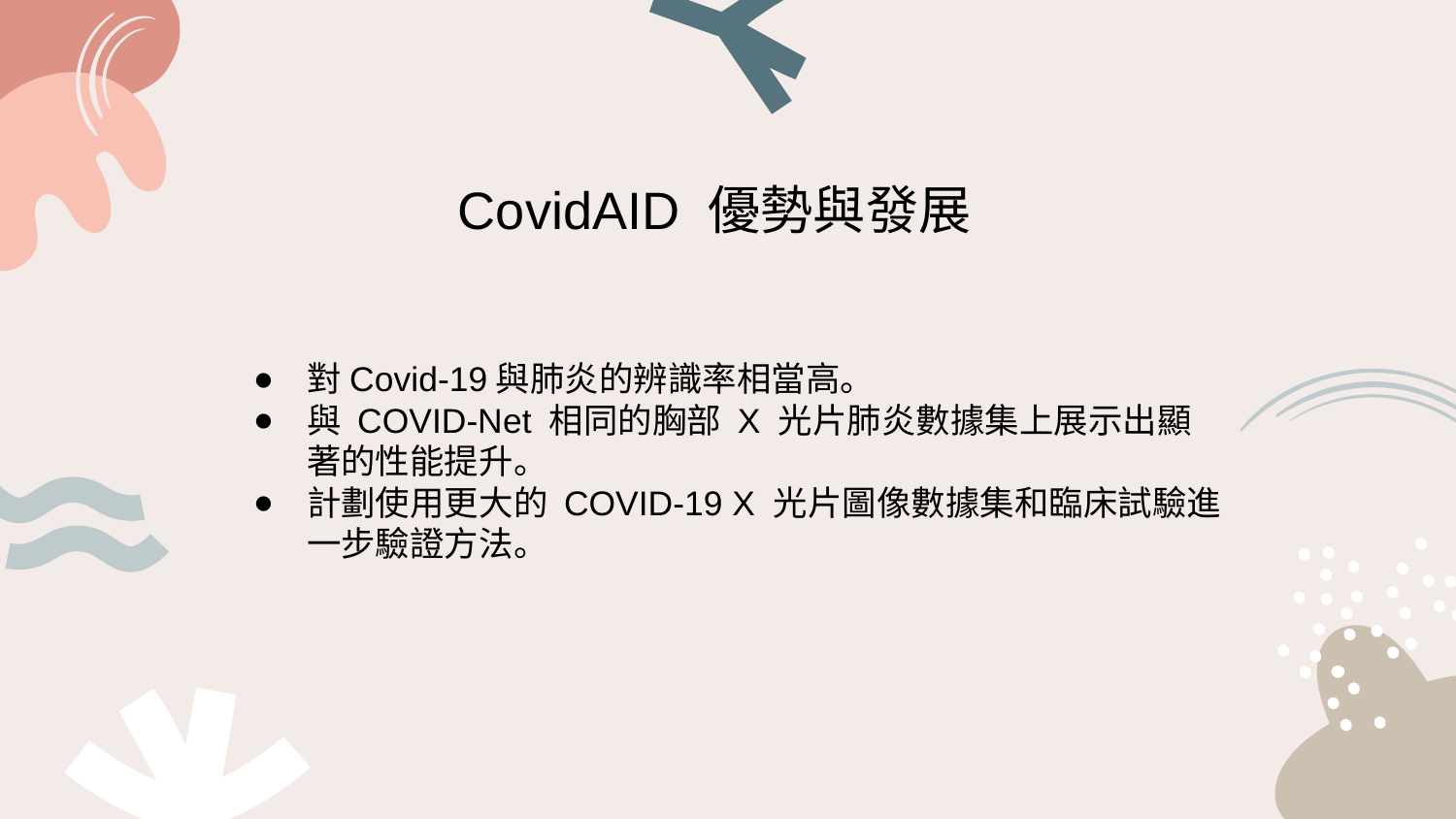

CovidAID 優勢與發展

對Covid-19與肺炎的辨識率相當高。
與 COVID-Net 相同的胸部 X 光片肺炎數據集上展示出顯著的性能提升。
計劃使用更大的 COVID-19 X 光片圖像數據集和臨床試驗進一步驗證方法。